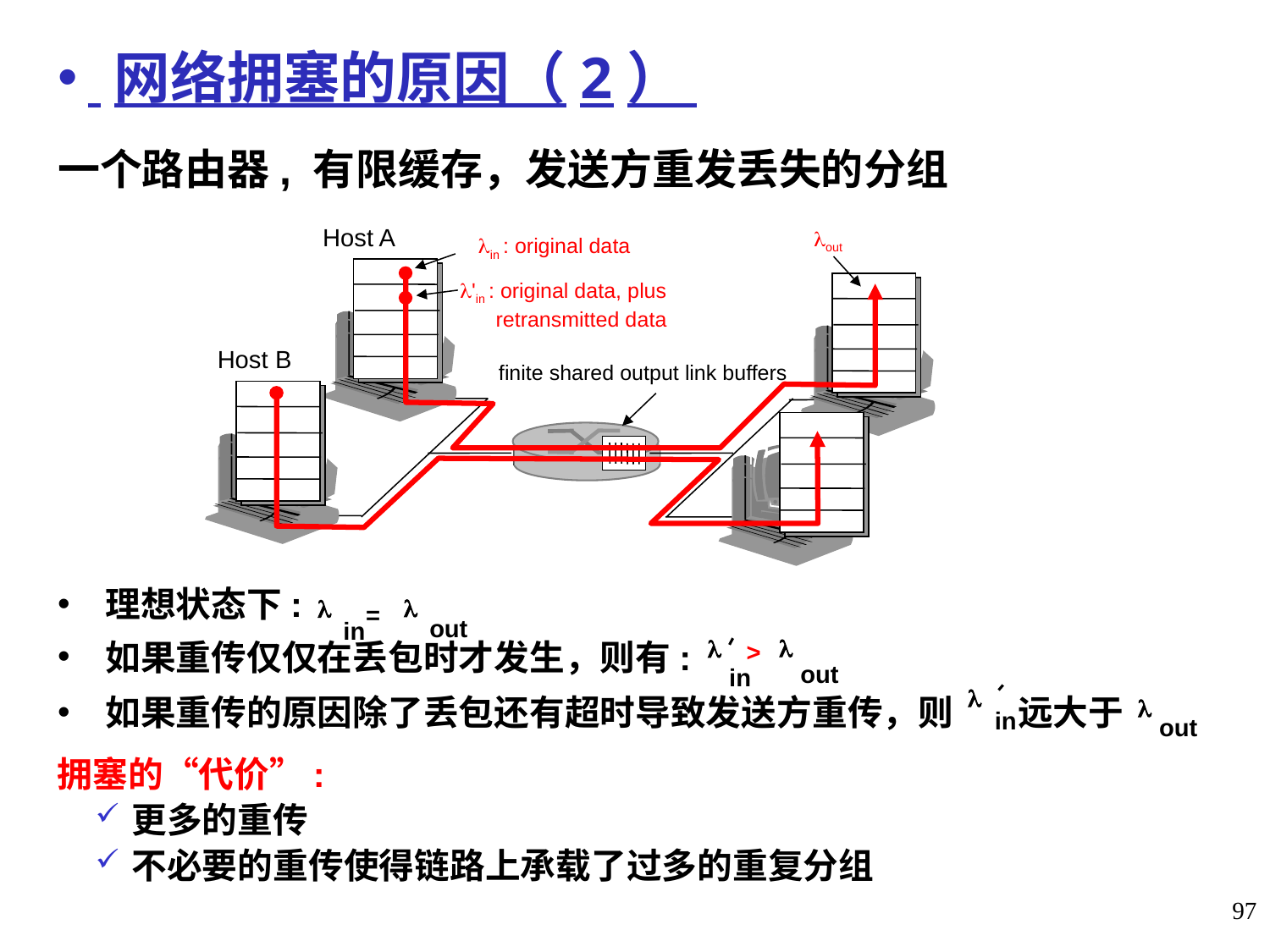

# 网络拥塞的原因（2）
一个路由器, 有限缓存，发送方重发丢失的分组

Host A
λout
λin : original data

λ'in : original data, plus retransmitted data

Host B
finite shared output link buffers

理想状态下:
如果重传仅仅在丢包时才发生，则有:
如果重传的原因除了丢包还有超时导致发送方重传，则        远大于
λ
out
λ
in
=
λ
out
λ
in
>

λ
in

λ
out
拥塞的“代价”:
更多的重传
不必要的重传使得链路上承载了过多的重复分组
97